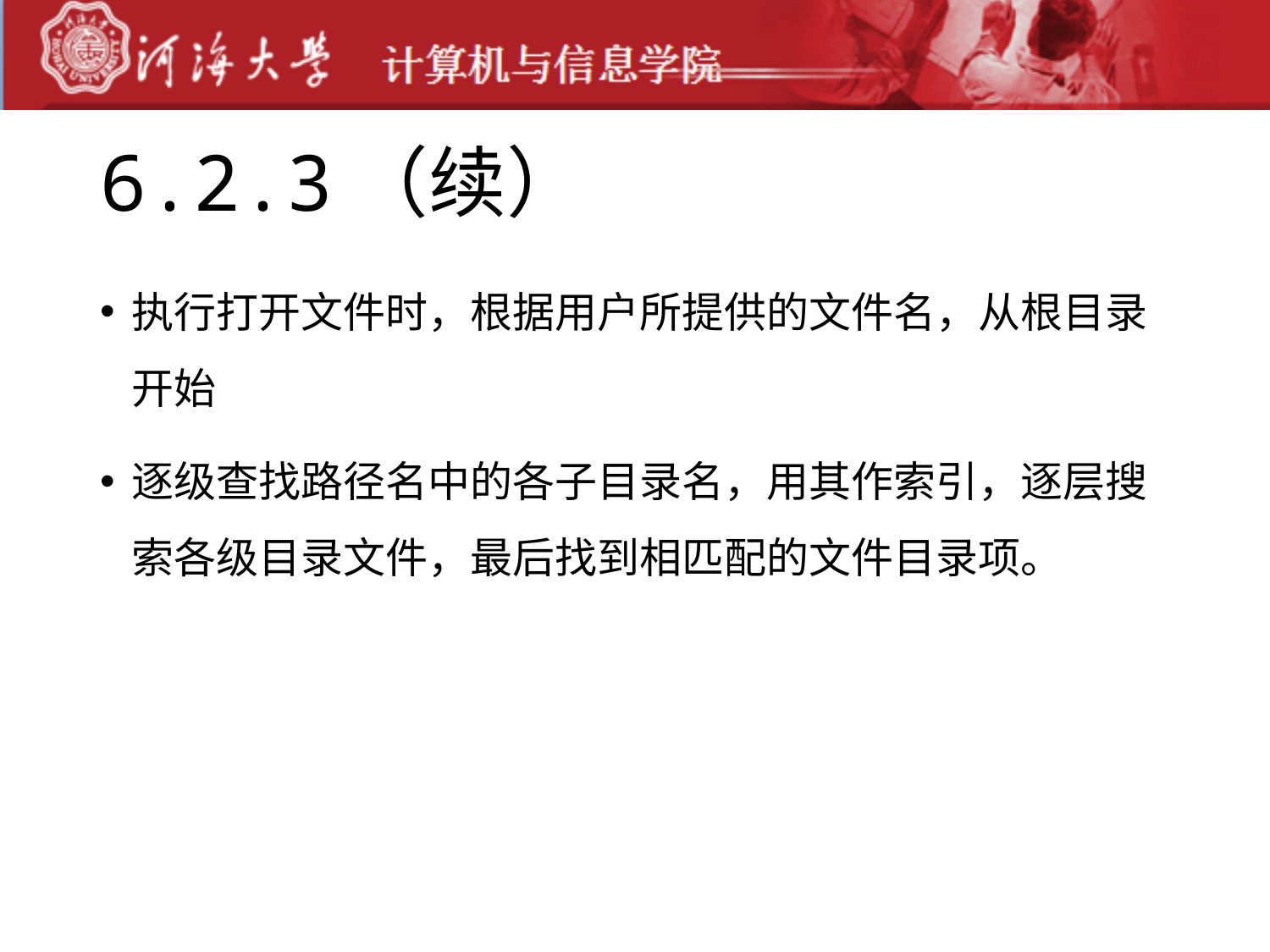

# 6.2.3（续）
执行打开文件时，根据用户所提供的文件名，从根目录开始
逐级查找路径名中的各子目录名，用其作索引，逐层搜索各级目录文件，最后找到相匹配的文件目录项。